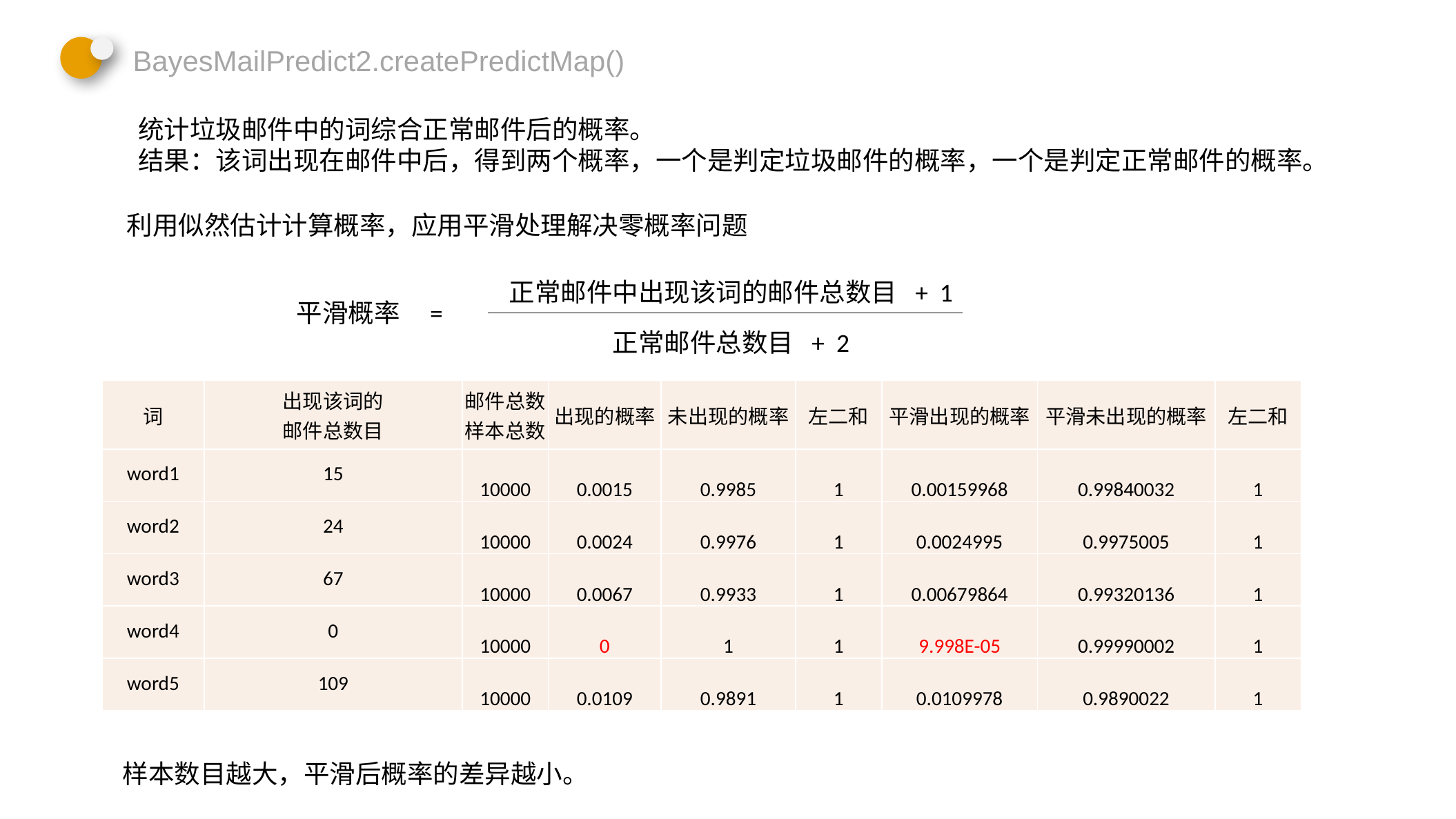

BayesMailPredict2.createPredictMap()
统计垃圾邮件中的词综合正常邮件后的概率。
结果：该词出现在邮件中后，得到两个概率，一个是判定垃圾邮件的概率，一个是判定正常邮件的概率。
利用似然估计计算概率，应用平滑处理解决零概率问题
正常邮件中出现该词的邮件总数目  +  1
平滑概率    =
正常邮件总数目  +  2
| 词 | 出现该词的 邮件总数目 | 邮件总数 样本总数 | 出现的概率 | 未出现的概率 | 左二和 | 平滑出现的概率 | 平滑未出现的概率 | 左二和 |
| --- | --- | --- | --- | --- | --- | --- | --- | --- |
| word1 | 15 | 10000 | 0.0015 | 0.9985 | 1 | 0.00159968 | 0.99840032 | 1 |
| word2 | 24 | 10000 | 0.0024 | 0.9976 | 1 | 0.0024995 | 0.9975005 | 1 |
| word3 | 67 | 10000 | 0.0067 | 0.9933 | 1 | 0.00679864 | 0.99320136 | 1 |
| word4 | 0 | 10000 | 0 | 1 | 1 | 9.998E-05 | 0.99990002 | 1 |
| word5 | 109 | 10000 | 0.0109 | 0.9891 | 1 | 0.0109978 | 0.9890022 | 1 |
样本数目越大，平滑后概率的差异越小。